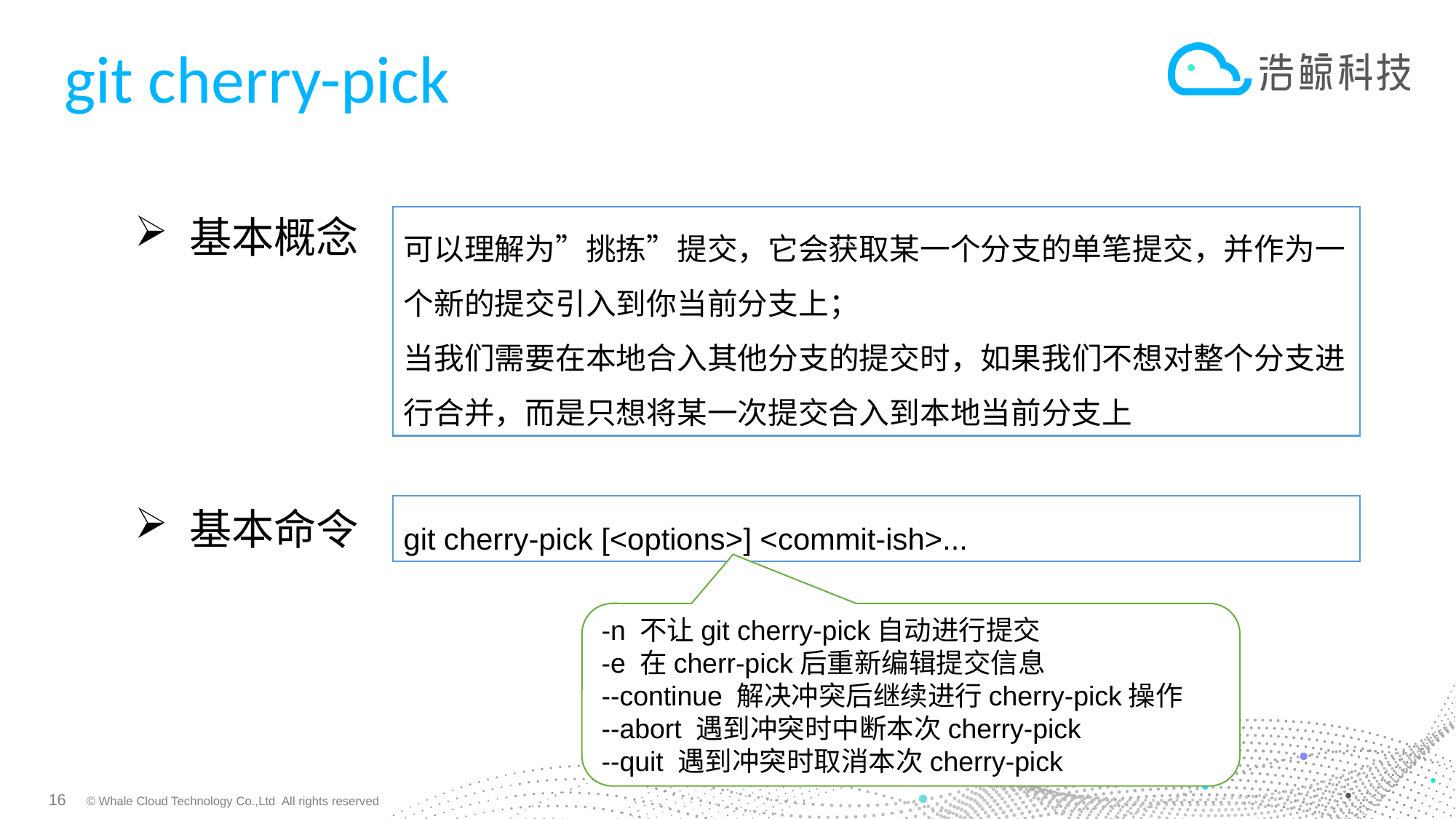

# git cherry-pick
基本概念
可以理解为”挑拣”提交，它会获取某一个分支的单笔提交，并作为一个新的提交引入到你当前分支上；
当我们需要在本地合入其他分支的提交时，如果我们不想对整个分支进行合并，而是只想将某一次提交合入到本地当前分支上

git cherry-pick [<options>] <commit-ish>...
基本命令
-n 不让git cherry-pick自动进行提交
-e 在cherr-pick后重新编辑提交信息
--continue 解决冲突后继续进行cherry-pick操作
--abort 遇到冲突时中断本次cherry-pick
--quit 遇到冲突时取消本次cherry-pick